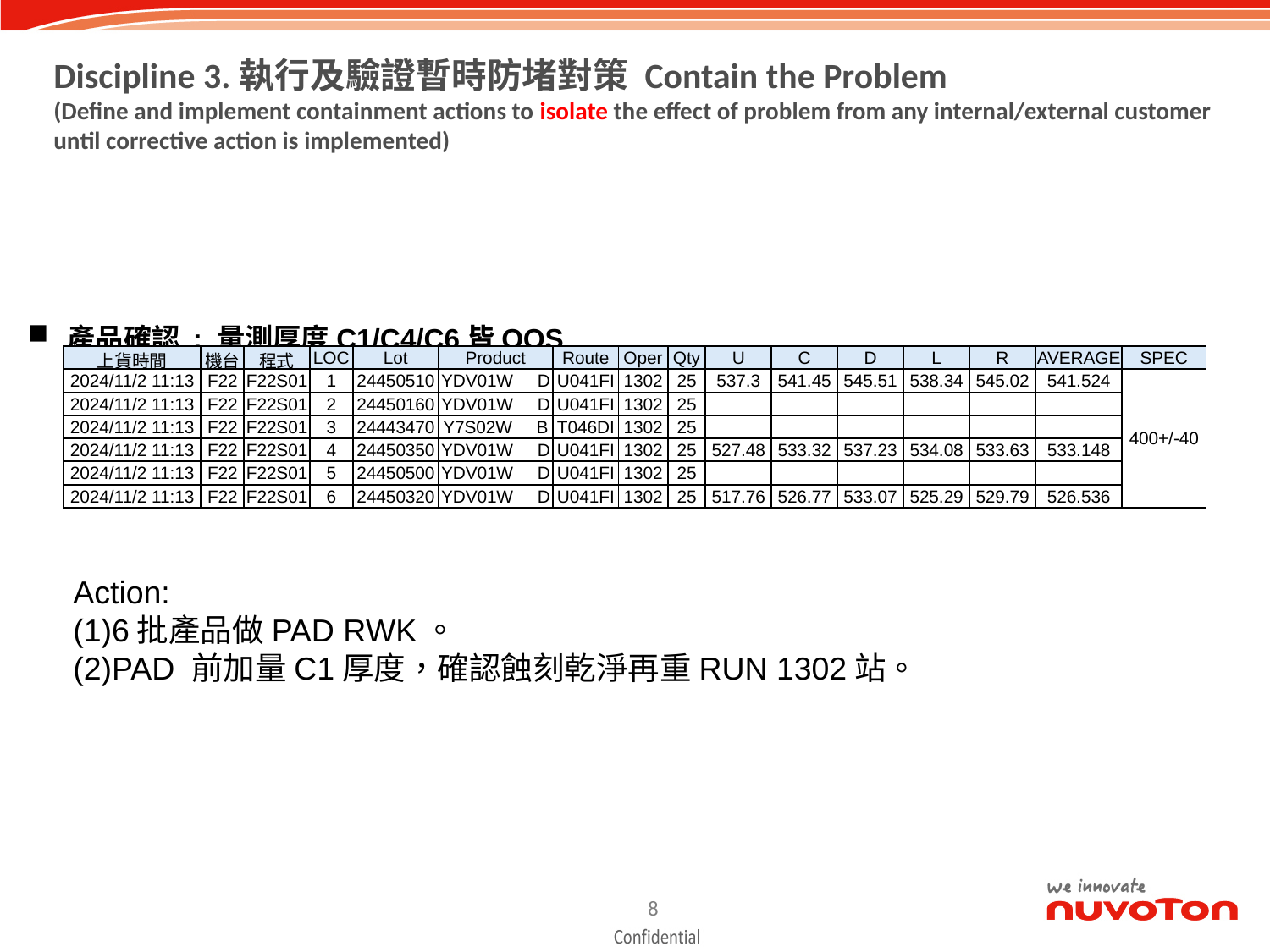

Discipline 3.執行及驗證暫時防堵對策 Contain the Problem
(Define and implement containment actions to isolate the effect of problem from any internal/external customer until corrective action is implemented)
# 產品確認 : 量測厚度C1/C4/C6皆OOS
| 上貨時間 | 機台 | 程式 | LOC | Lot | Product | Route | Oper | Qty | U | C | D | L | R | AVERAGE | SPEC |
| --- | --- | --- | --- | --- | --- | --- | --- | --- | --- | --- | --- | --- | --- | --- | --- |
| 2024/11/2 11:13 | F22 | F22S01 | 1 | 24450510 | YDV01W D | U041FI | 1302 | 25 | 537.3 | 541.45 | 545.51 | 538.34 | 545.02 | 541.524 | 400+/-40 |
| 2024/11/2 11:13 | F22 | F22S01 | 2 | 24450160 | YDV01W D | U041FI | 1302 | 25 |  |  |  |  |  |  |  |
| 2024/11/2 11:13 | F22 | F22S01 | 3 | 24443470 | Y7S02W B | T046DI | 1302 | 25 |  |  |  |  |  |  |  |
| 2024/11/2 11:13 | F22 | F22S01 | 4 | 24450350 | YDV01W D | U041FI | 1302 | 25 | 527.48 | 533.32 | 537.23 | 534.08 | 533.63 | 533.148 |  |
| 2024/11/2 11:13 | F22 | F22S01 | 5 | 24450500 | YDV01W D | U041FI | 1302 | 25 |  |  |  |  |  |  |  |
| 2024/11/2 11:13 | F22 | F22S01 | 6 | 24450320 | YDV01W D | U041FI | 1302 | 25 | 517.76 | 526.77 | 533.07 | 525.29 | 529.79 | 526.536 |  |
Action:
(1)6批產品做PAD RWK。
(2)PAD 前加量C1厚度，確認蝕刻乾淨再重RUN 1302站。
8